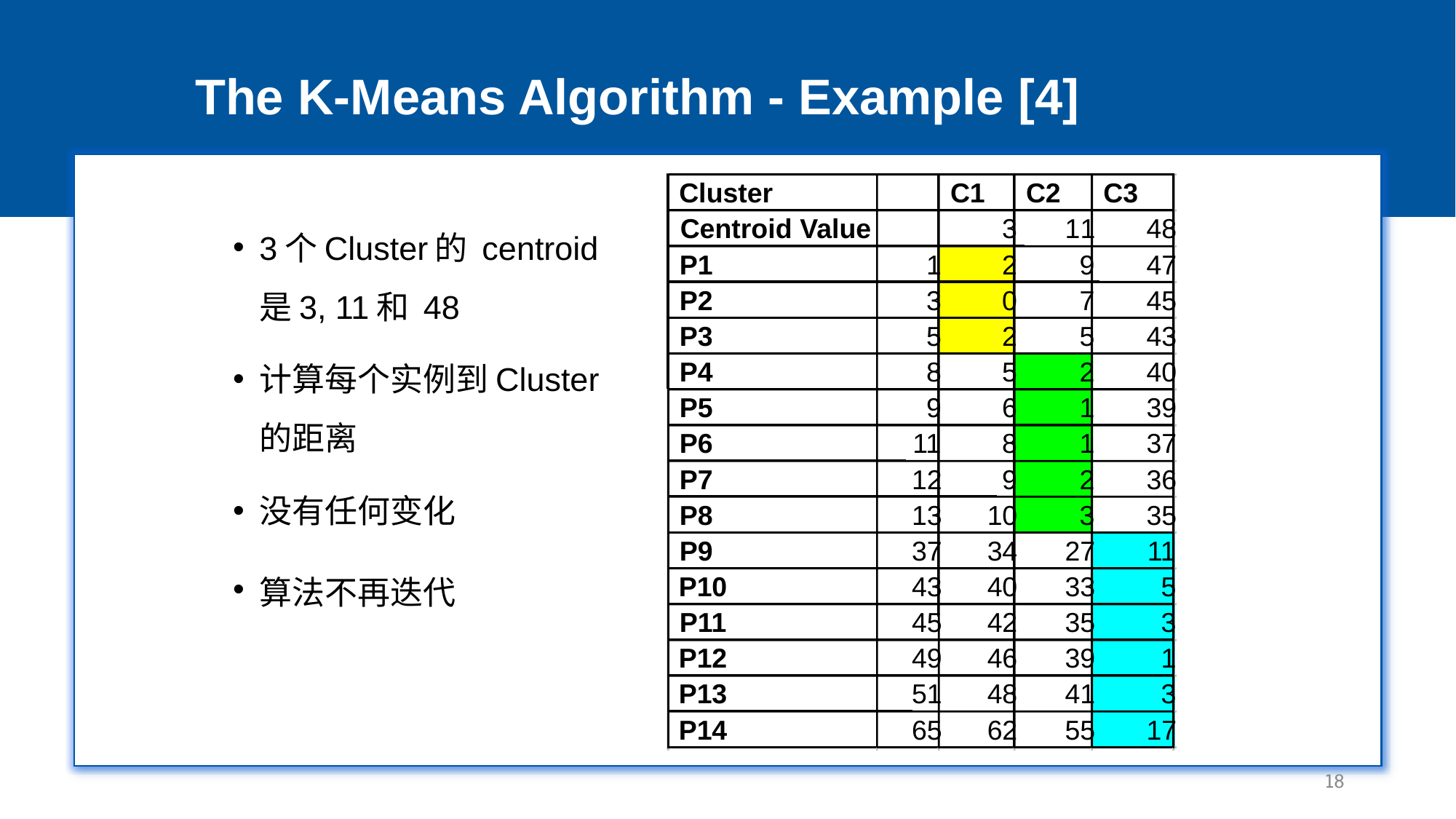

# The K-Means Algorithm - Example [4]

Cluster

C1

C2

C3
3个Cluster的 centroid 是3, 11和 48
计算每个实例到Cluster的距离
没有任何变化
算法不再迭代

Centroid Value
3
11
48

P1
1
2
9
47

P2
3
0
7
45

P3
5
2
5
43

P4
8
5
2
40

P5
9
6
1
39

P6
11
8
1
37

P7
12
9
2
36

P8
13
10
3
35

P9
37
34
27
11

P10
43
40
33
5

P11
45
42
35
3

P12
49
46
39
1

P13
51
48
41
3

P14
65
62
55
17

18